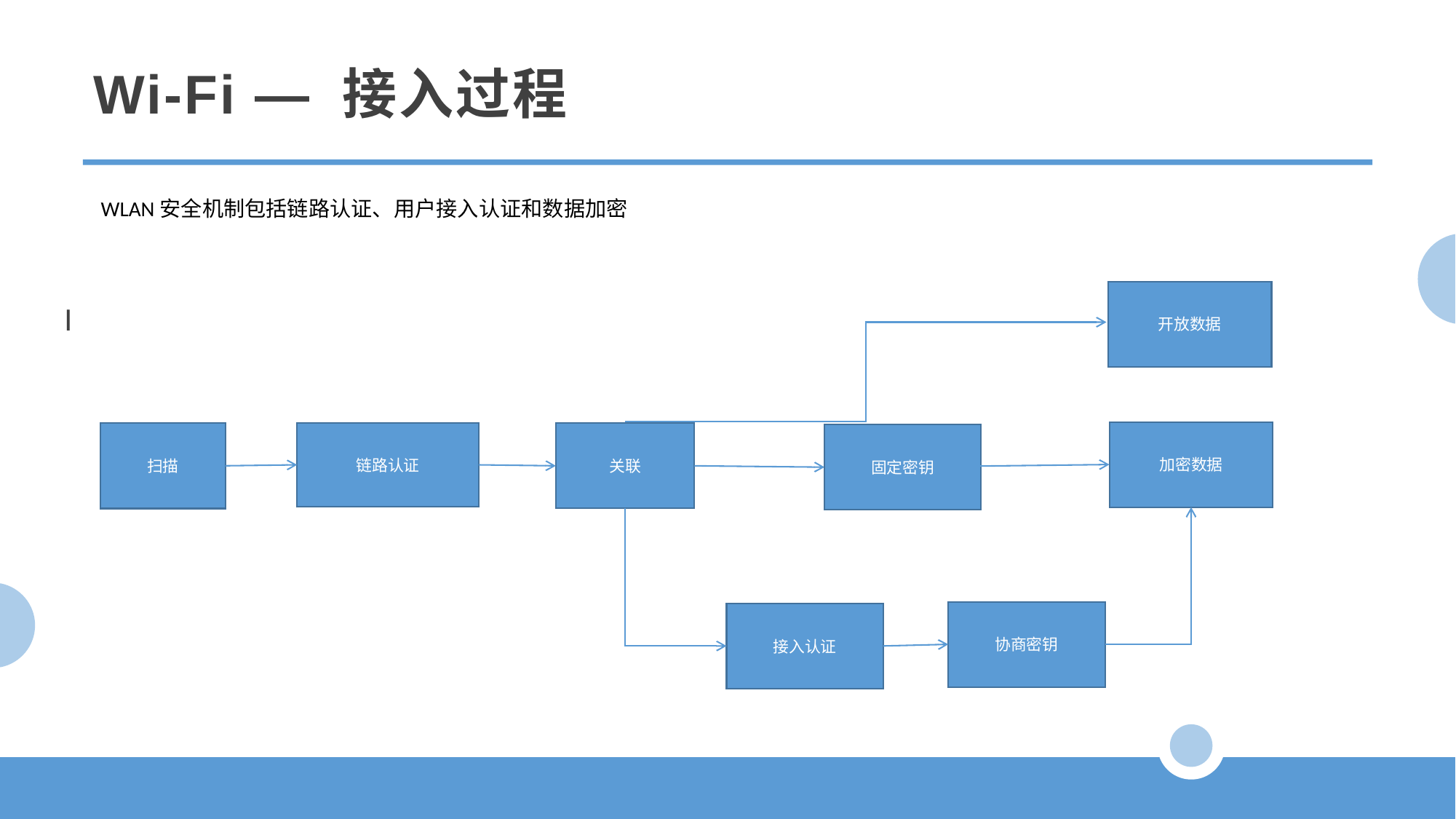

Wi-Fi — 接入过程

I
WLAN安全机制包括链路认证、用户接入认证和数据加密

开放数据
加密数据
扫描
链路认证
关联
固定密钥
协商密钥
接入认证